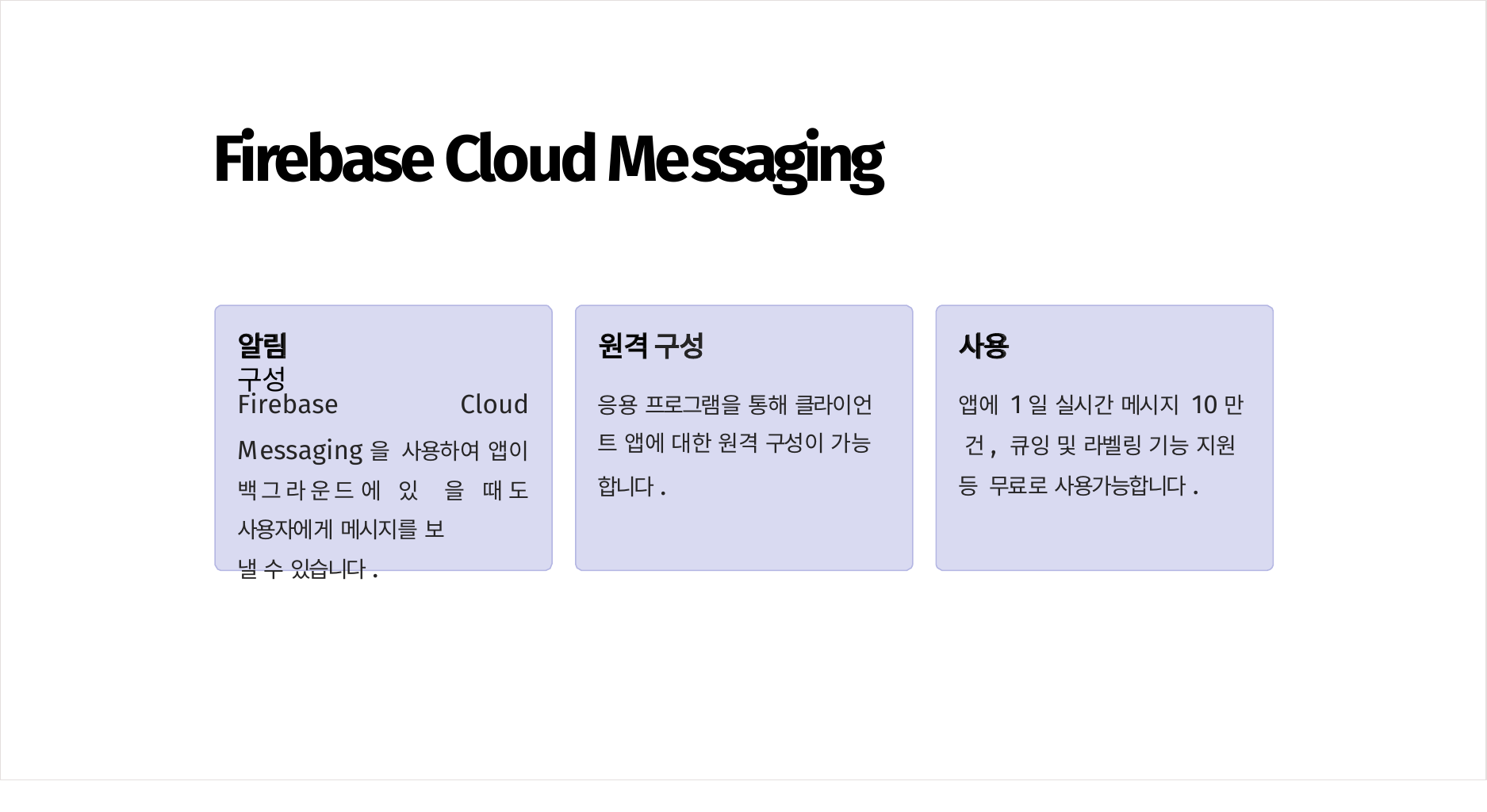

# Firebase Cloud Messaging

알림	원격 구성
사용
Firebase Cloud Messaging을  사용하여 앱이 백그라운드에 있  을 때도 사용자에게 메시지를 보
낼 수 있습니다.
응용 프로그램을 통해 클라이언  트 앱에 대한 원격 구성이 가능  합니다.
앱에 1일 실시간 메시지 10만  건, 큐잉 및 라벨링 기능 지원 등  무료로 사용가능합니다.